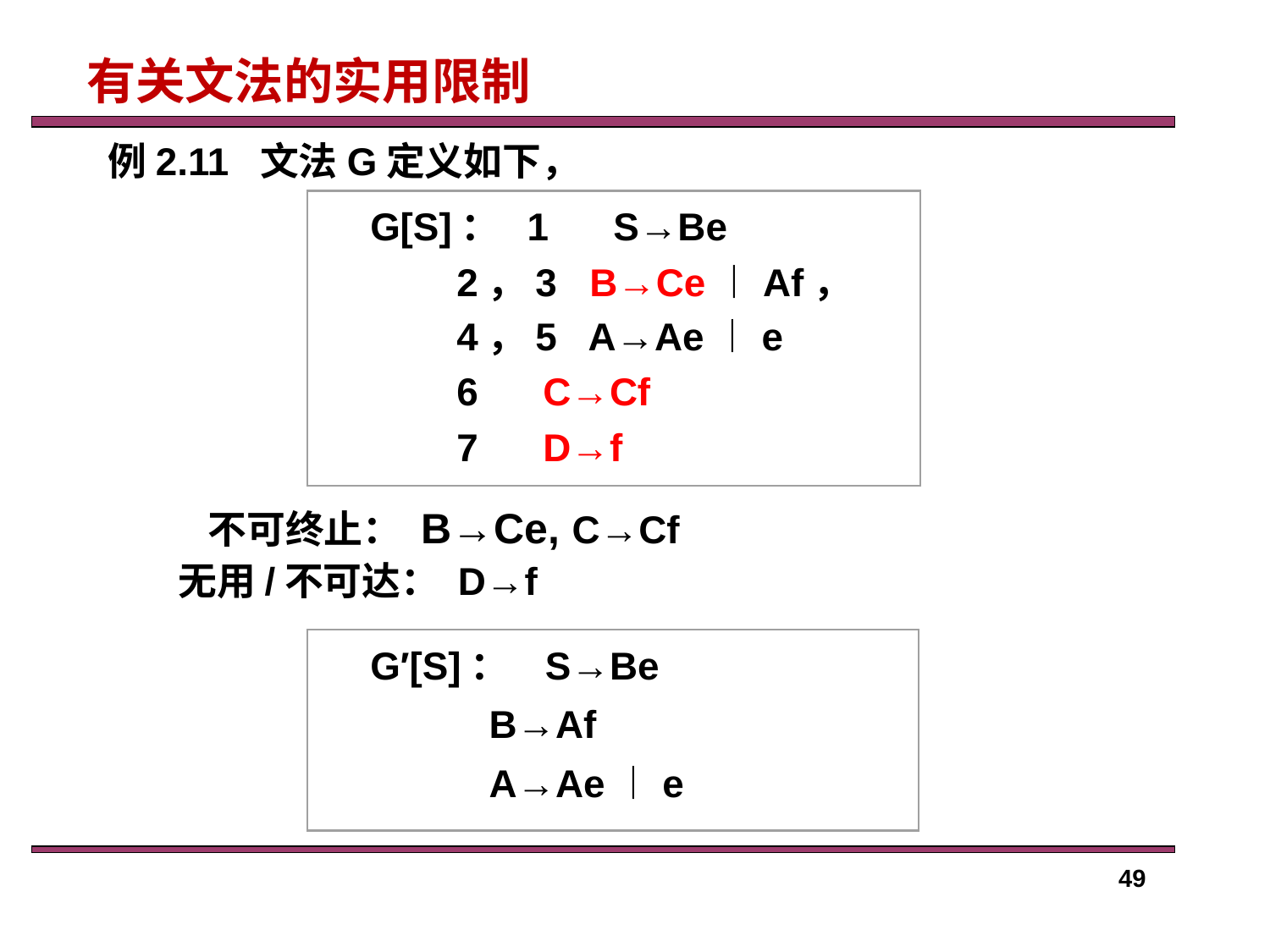

有关文法的实用限制

例2.11  文法G定义如下，

G[S]：  1      S→Be
        2，3   B→Ce︱Af，
        4，5   A→Ae︱e
        6      C→Cf
        7      D→f
不可终止： B→Ce, C→Cf
    无用/不可达： D→f

G′[S]：   S→Be
           B→Af
           A→Ae︱e
49